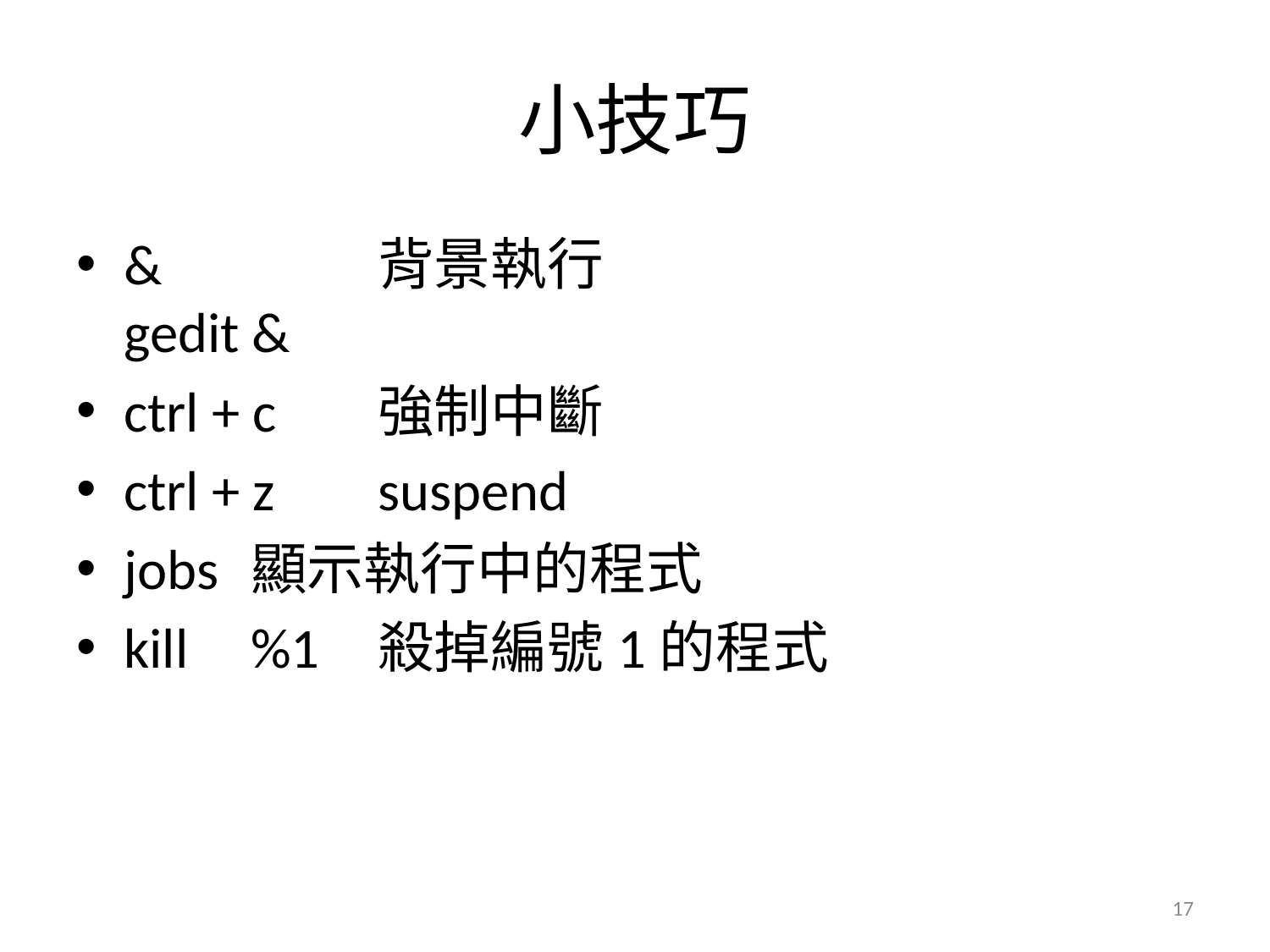

# 小技巧
&		背景執行
gedit &
ctrl + c	強制中斷
ctrl + z	suspend
jobs	顯示執行中的程式
kill	%1	殺掉編號1的程式
17